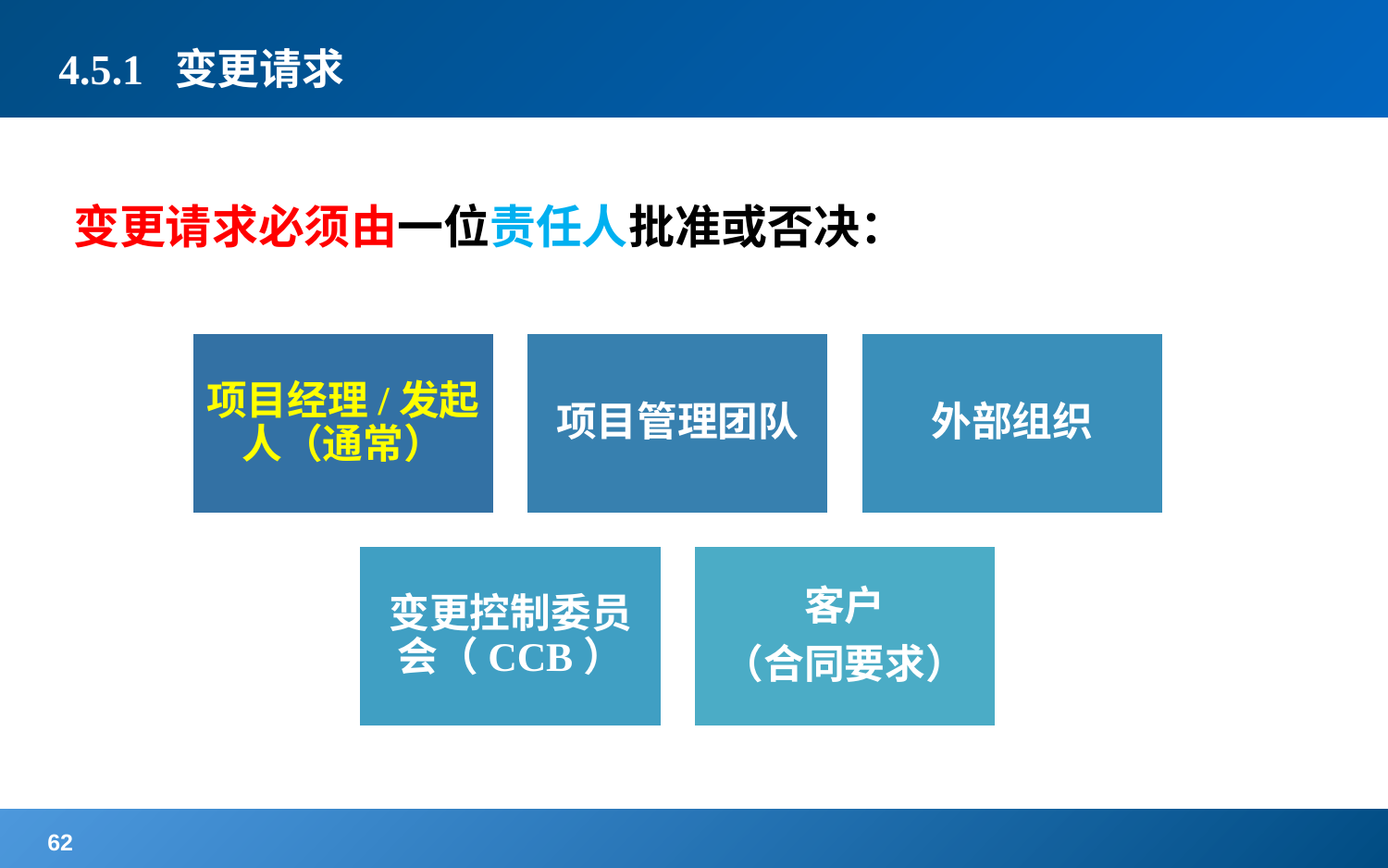

# 4.5.1  变更请求
变更请求必须由一位责任人批准或否决：
项目经理/发起人（通常）
项目管理团队
外部组织
变更控制委员会（CCB）
客户
（合同要求）